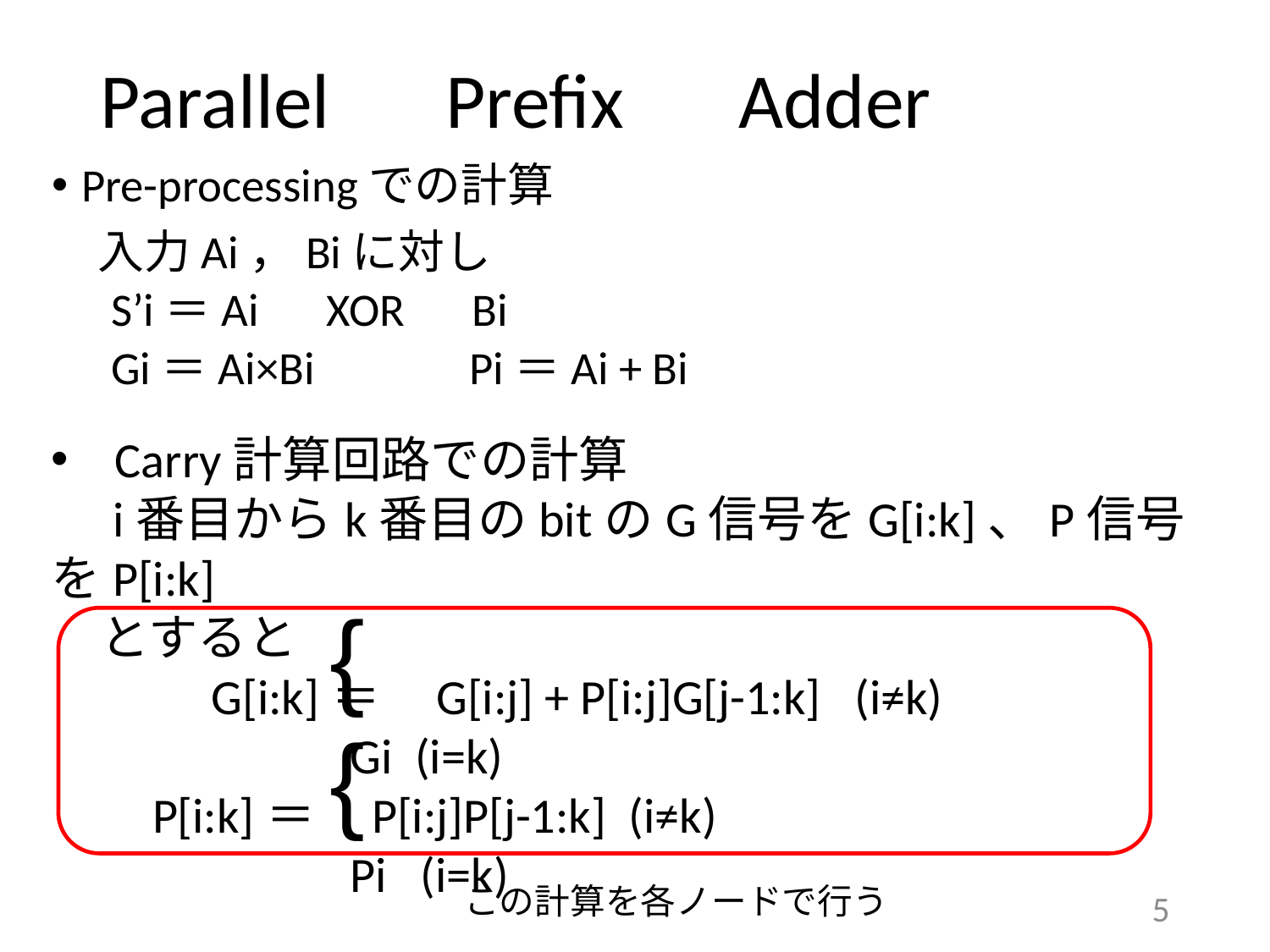

Parallel　Prefix　Adder
Pre-processingでの計算
　入力Ai，Biに対し
S’i＝Ai　XOR　Bi
Gi＝Ai×Bi		Pi＝Ai + Bi
Carry計算回路での計算
　i番目からk番目のbitのG信号をG[i:k]、P信号をP[i:k]
　とすると
　　　G[i:k]＝    G[i:j] + P[i:j]G[j-1:k]   (i≠k)
		    Gi  (i=k)
         P[i:k]＝    P[i:j]P[j-1:k]  (i≠k)
		    Pi   (i=k)
{

{
この計算を各ノードで行う
5